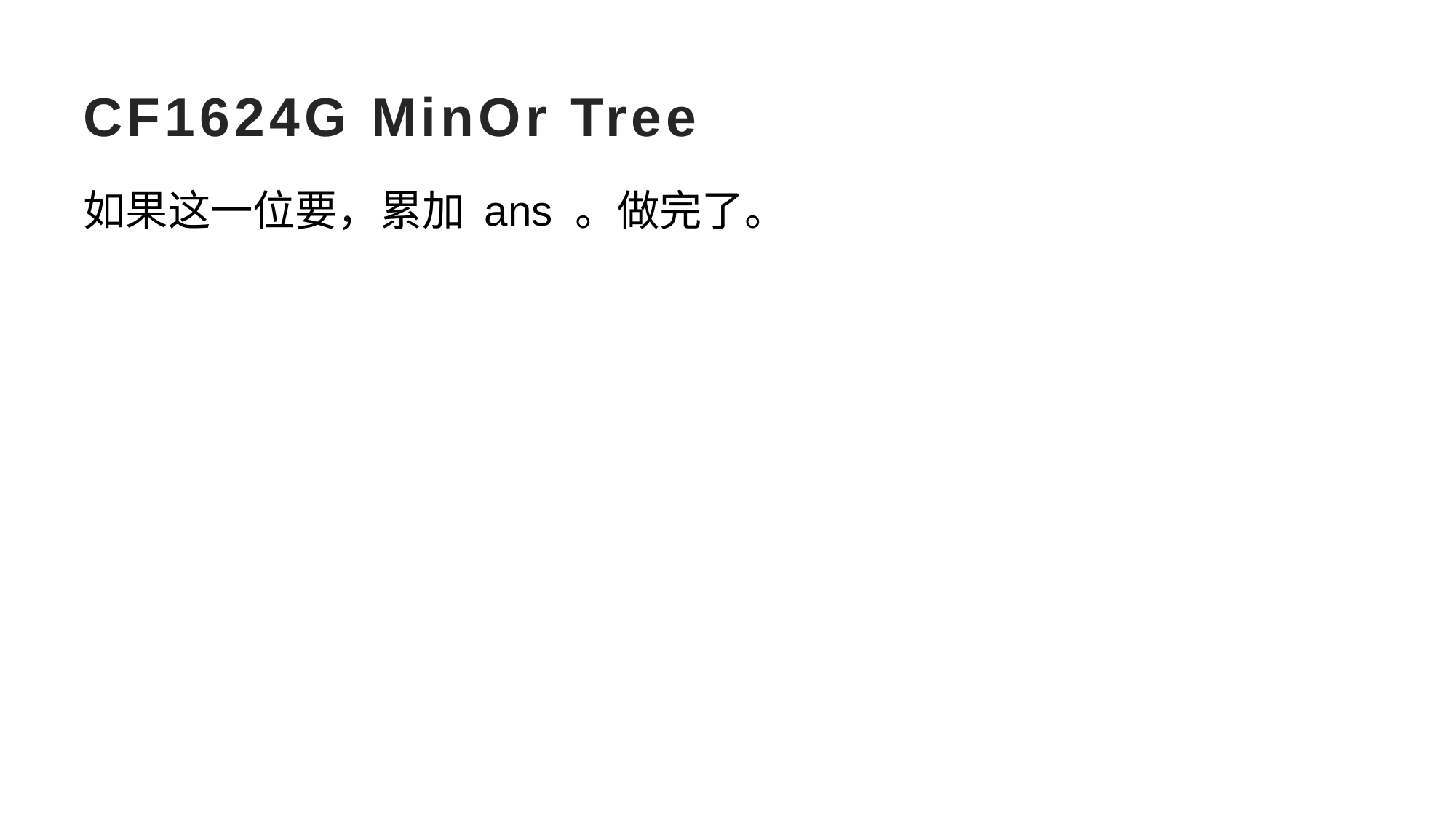

如果这一位要，累加 ans 。做完了。

# CF1624G MinOr Tree